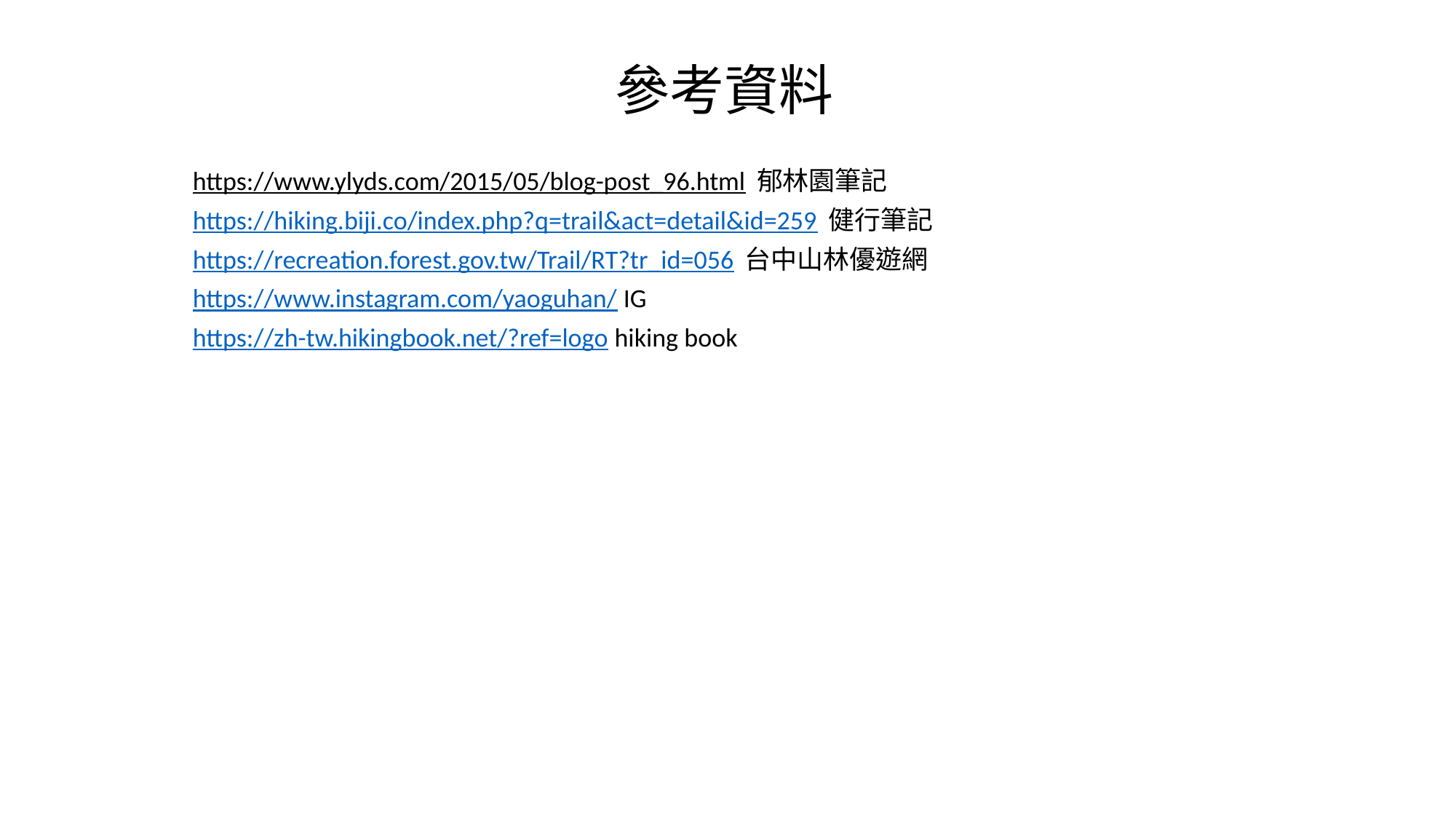

# 參考資料
https://www.ylyds.com/2015/05/blog-post_96.html 郁林園筆記
https://hiking.biji.co/index.php?q=trail&act=detail&id=259 健行筆記
https://recreation.forest.gov.tw/Trail/RT?tr_id=056 台中山林優遊網
https://www.instagram.com/yaoguhan/ IG
https://zh-tw.hikingbook.net/?ref=logo hiking book